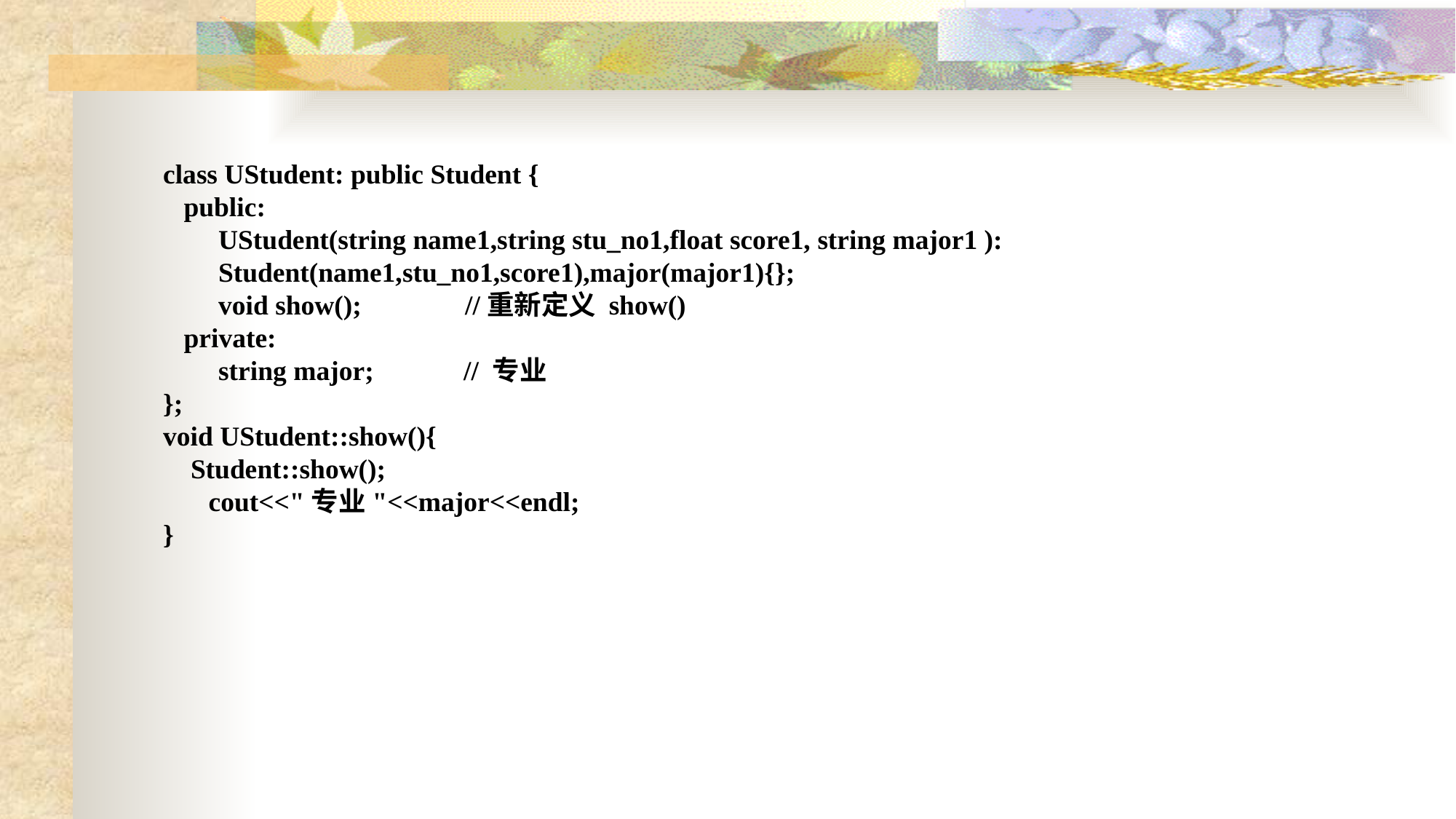

class UStudent: public Student {
   public:
        UStudent(string name1,string stu_no1,float score1, string major1 ):
        Student(name1,stu_no1,score1),major(major1){};
        void show();               //重新定义 show()
   private:
        string major;             // 专业
};
void UStudent::show(){
    Student::show();
	cout<<"专业"<<major<<endl;
}